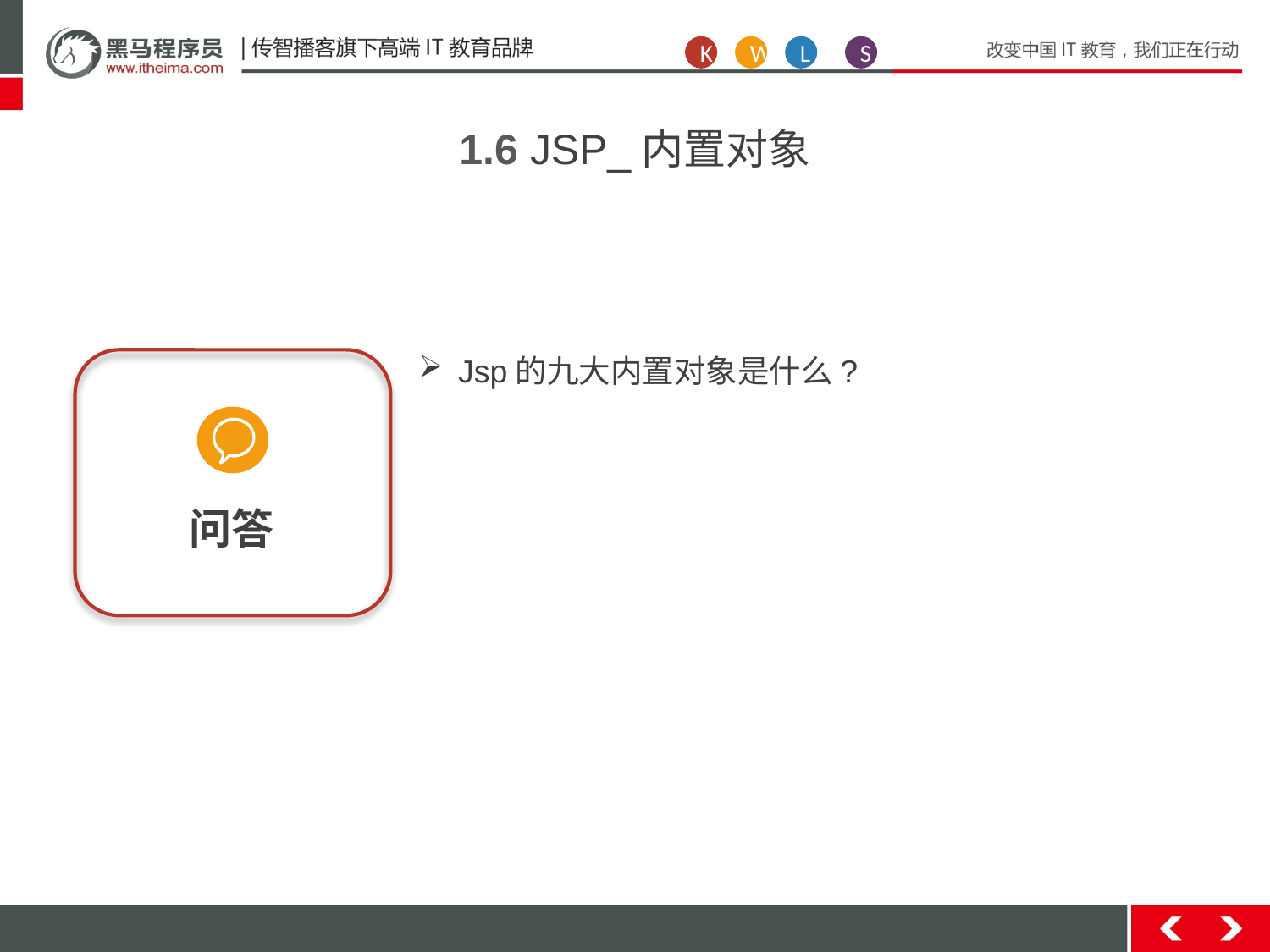

K
W
L
S
1.6 JSP_内置对象

Jsp的九大内置对象是什么?

问答